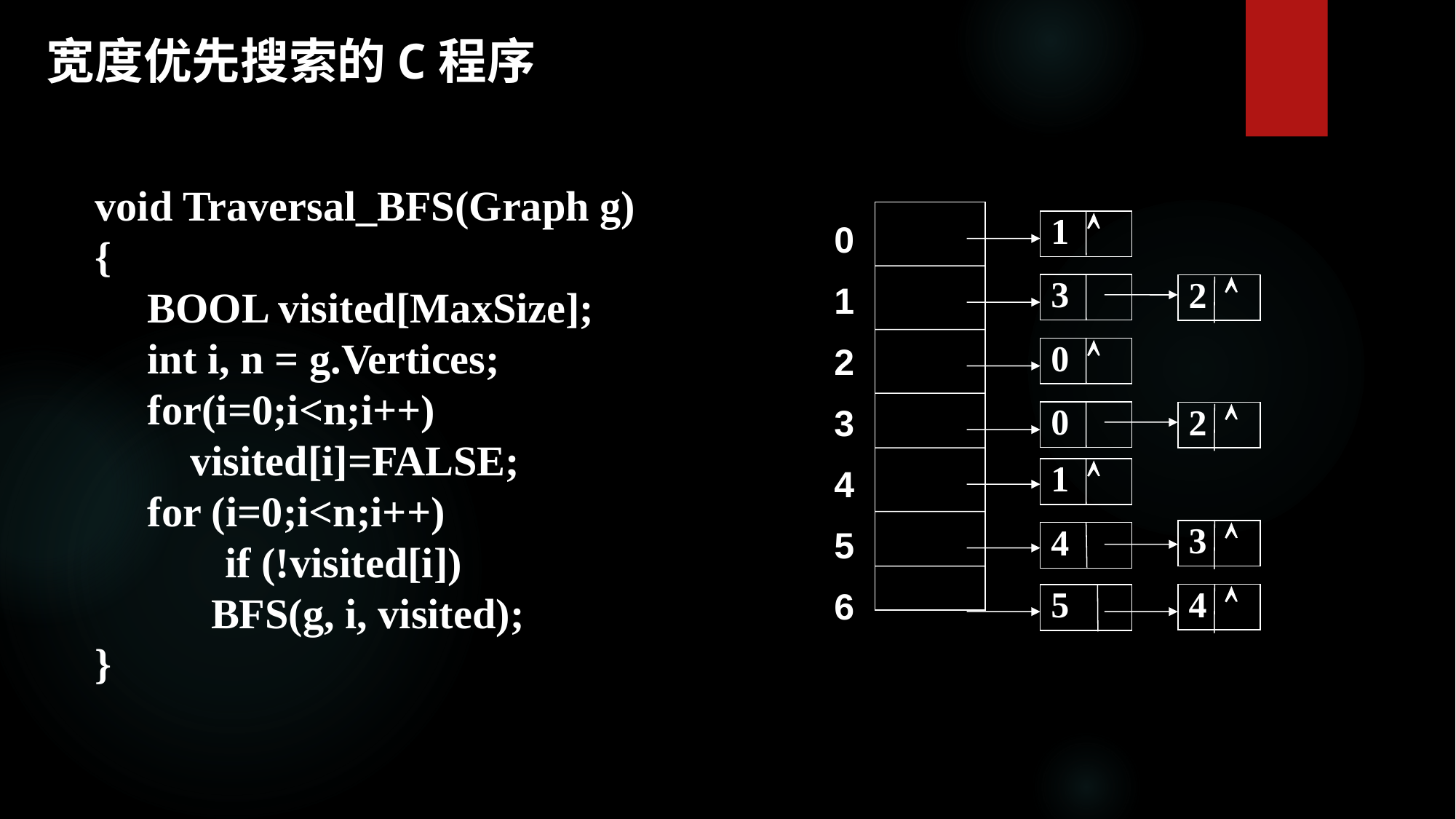

宽度优先搜索的C程序
void Traversal_BFS(Graph g)
{
     BOOL visited[MaxSize];
     int i, n = g.Vertices;
     for(i=0;i<n;i++)
         visited[i]=FALSE;
     for (i=0;i<n;i++)
	  if (!visited[i])
           BFS(g, i, visited);
}
01
2
3
4
5
6

1  ∧

3

2  ∧

0  ∧

0

2  ∧

1  ∧

3  ∧

4

4  ∧

5